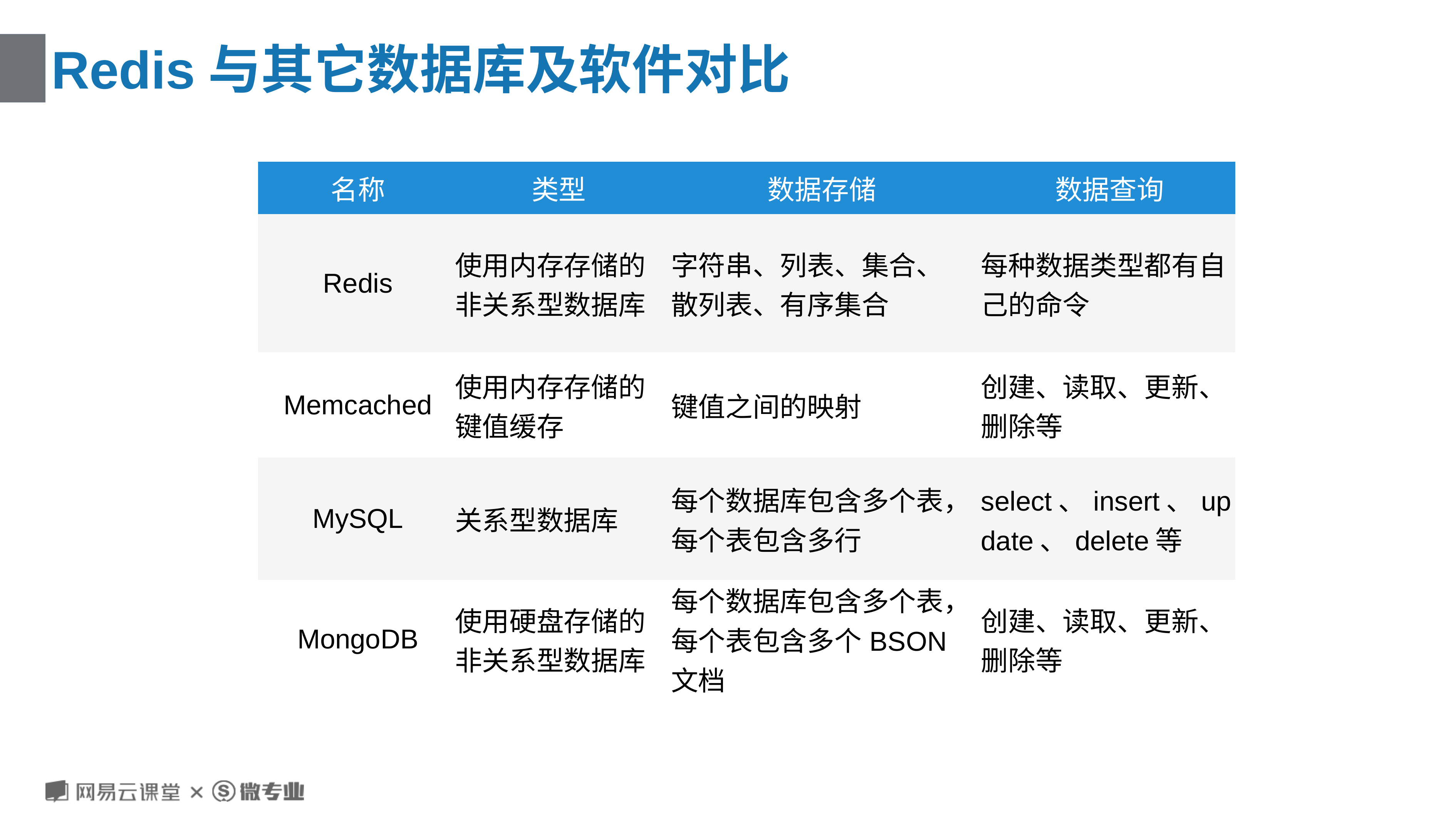

# Redis与其它数据库及软件对比
| 名称 | 类型 | 数据存储 | 数据查询 |
| --- | --- | --- | --- |
| Redis | 使用内存存储的非关系型数据库 | 字符串、列表、集合、散列表、有序集合 | 每种数据类型都有自己的命令 |
| Memcached | 使用内存存储的键值缓存 | 键值之间的映射 | 创建、读取、更新、删除等 |
| MySQL | 关系型数据库 | 每个数据库包含多个表，每个表包含多行 | select、insert、update、delete等 |
| MongoDB | 使用硬盘存储的非关系型数据库 | 每个数据库包含多个表，每个表包含多个BSON文档 | 创建、读取、更新、删除等 |